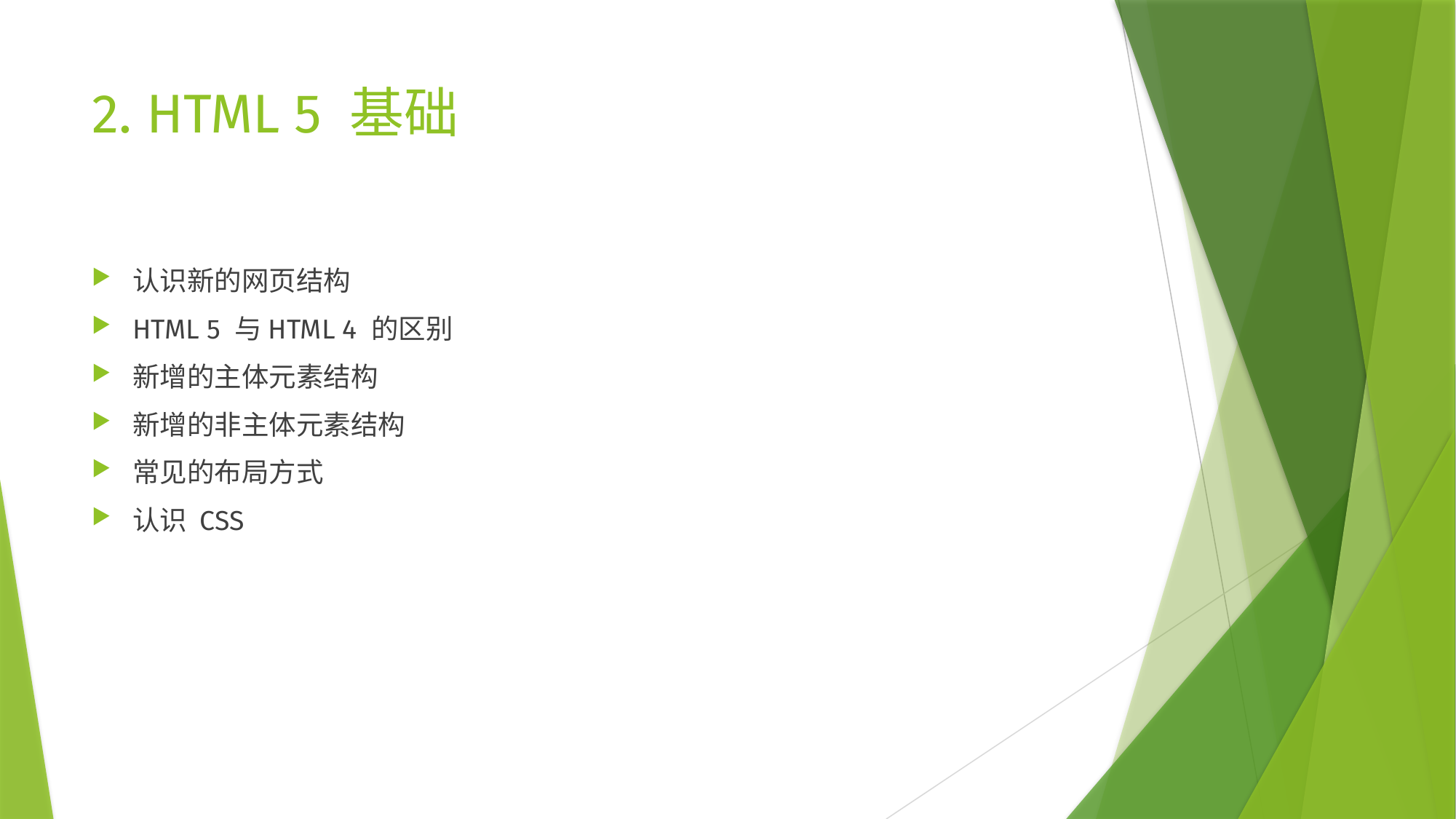

# 2. HTML 5 基础
认识新的网页结构
HTML 5 与HTML 4 的区别
新增的主体元素结构
新增的非主体元素结构
常见的布局方式
认识 CSS